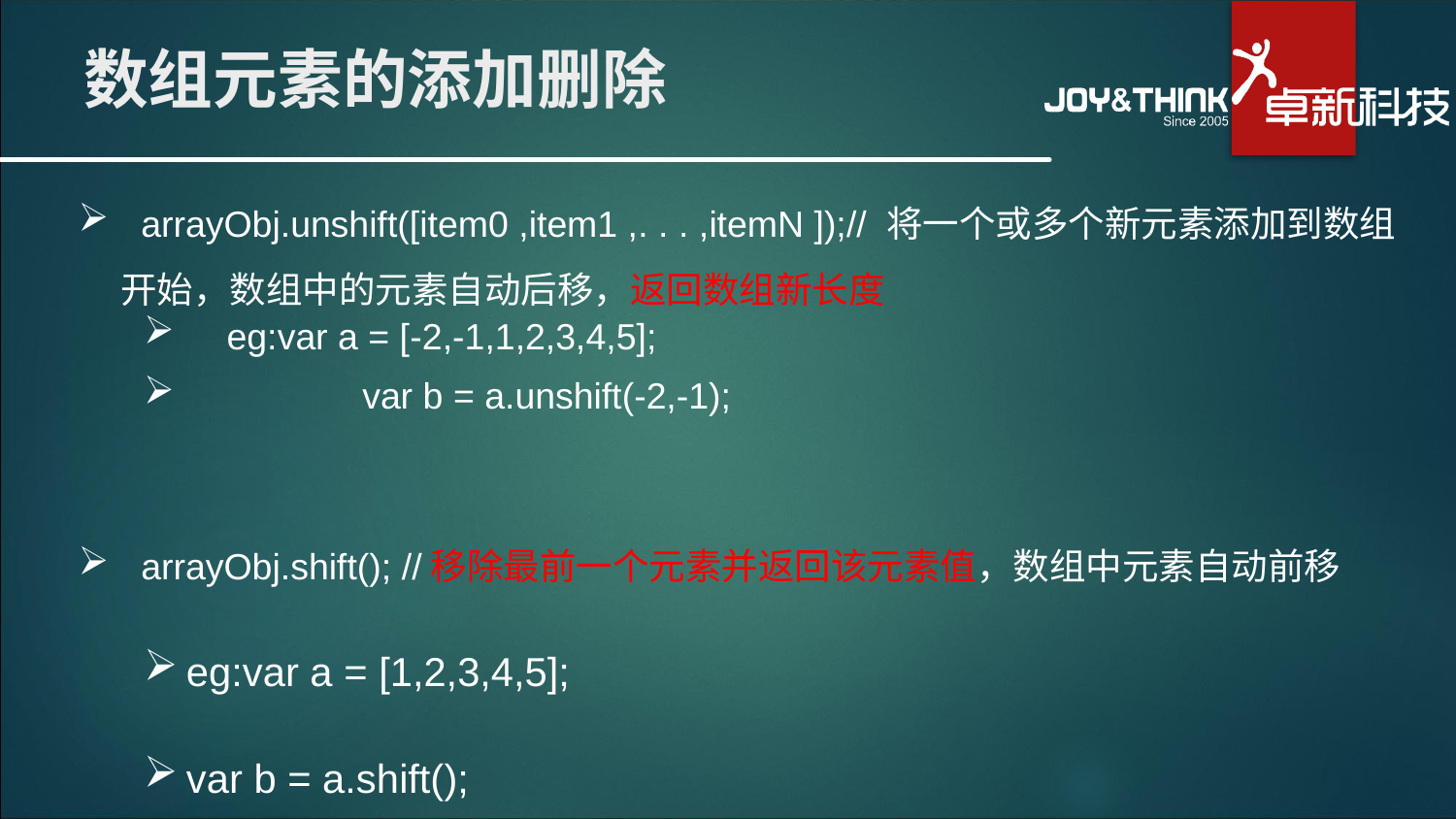

# 数组元素的添加删除
  arrayObj.unshift([item0 ,item1 ,. . . ,itemN ]);// 将一个或多个新元素添加到数组开始，数组中的元素自动后移，返回数组新长度
    eg:var a = [-2,-1,1,2,3,4,5];
	   var b = a.unshift(-2,-1);

  arrayObj.shift(); //移除最前一个元素并返回该元素值，数组中元素自动前移
eg:var a = [1,2,3,4,5];
var b = a.shift();